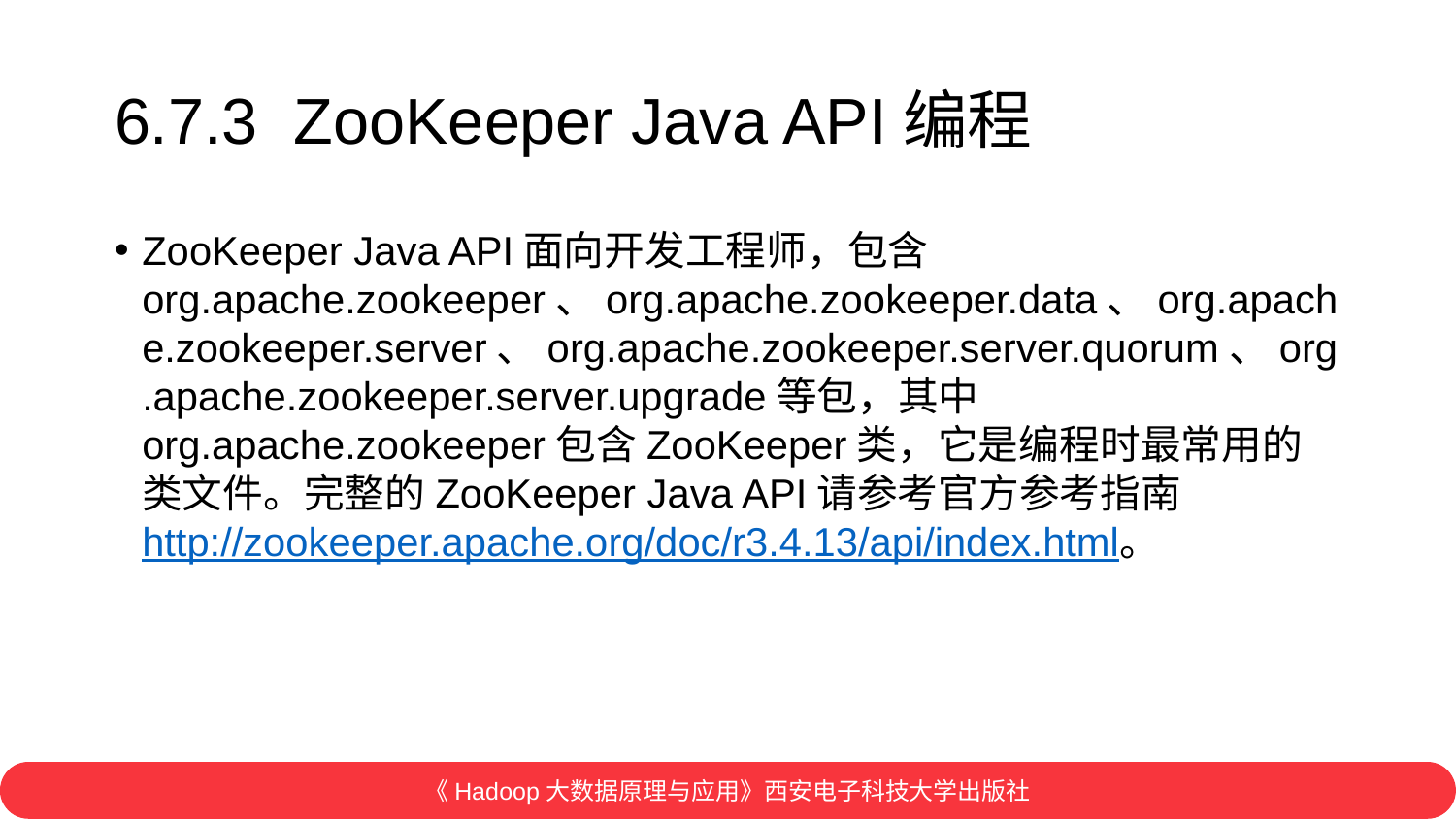

# 6.7.3  ZooKeeper Java API编程
ZooKeeper Java API面向开发工程师，包含org.apache.zookeeper、org.apache.zookeeper.data、org.apache.zookeeper.server、org.apache.zookeeper.server.quorum、org.apache.zookeeper.server.upgrade等包，其中org.apache.zookeeper包含ZooKeeper类，它是编程时最常用的类文件。完整的ZooKeeper Java API请参考官方参考指南http://zookeeper.apache.org/doc/r3.4.13/api/index.html。